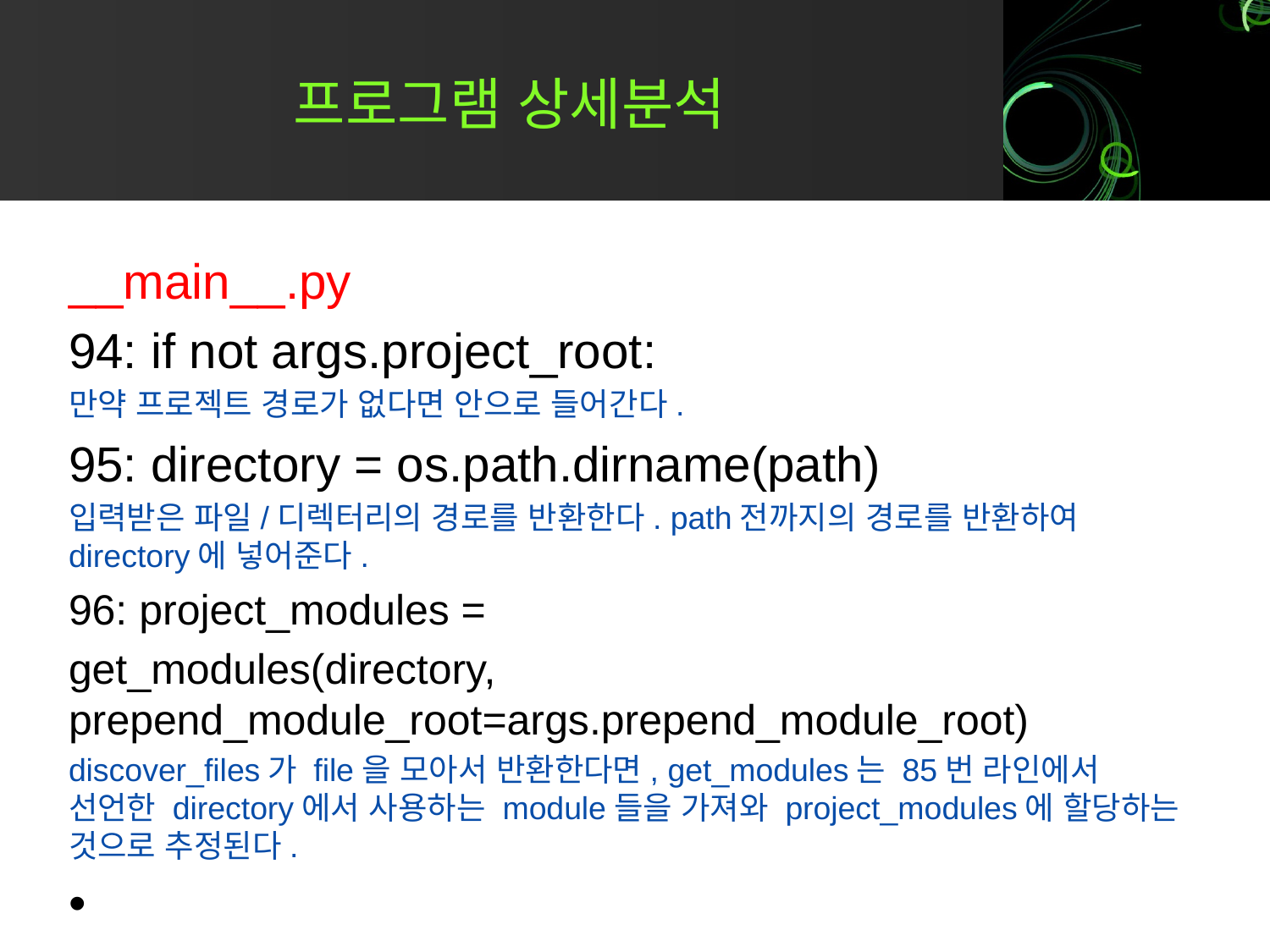

# 프로그램 상세분석

__main__.py
94: if not args.project_root:
만약 프로젝트 경로가 없다면 안으로 들어간다.
95: directory = os.path.dirname(path)
입력받은 파일/디렉터리의 경로를 반환한다. path전까지의 경로를 반환하여 directory에 넣어준다.
96: project_modules =
get_modules(directory, prepend_module_root=args.prepend_module_root)
discover_files가 file을 모아서 반환한다면, get_modules는 85번 라인에서 선언한 directory에서 사용하는 module들을 가져와 project_modules에 할당하는 것으로 추정된다.